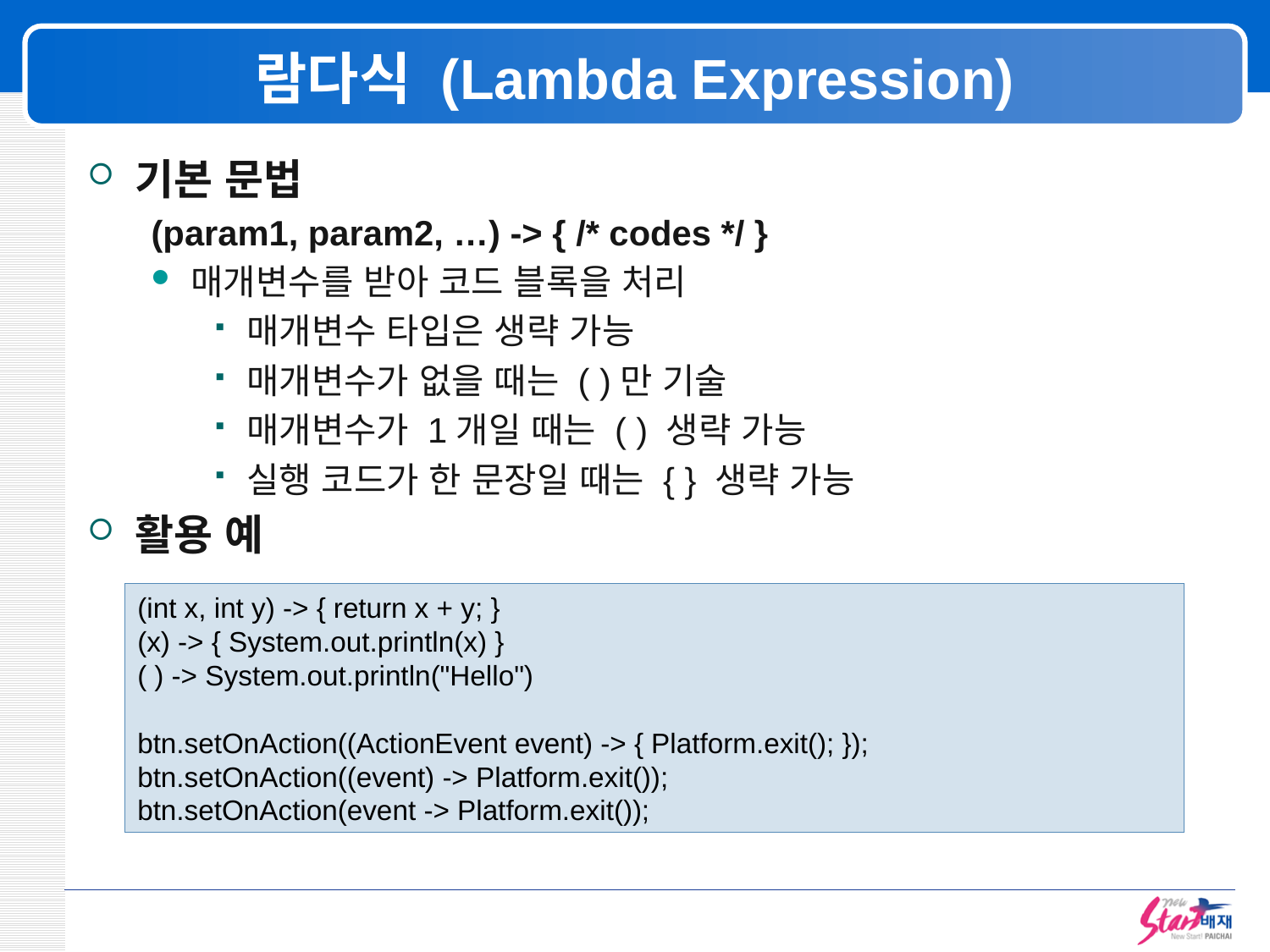

# 람다식 (Lambda Expression)
기본 문법
(param1, param2, …) -> { /* codes */ }
매개변수를 받아 코드 블록을 처리
매개변수 타입은 생략 가능
매개변수가 없을 때는 ( )만 기술
매개변수가 1개일 때는 ( ) 생략 가능
실행 코드가 한 문장일 때는 { } 생략 가능
활용 예
(int x, int y) -> { return x + y; }
(x) -> { System.out.println(x) }
( ) -> System.out.println("Hello")

btn.setOnAction((ActionEvent event) -> { Platform.exit(); });
btn.setOnAction((event) -> Platform.exit());
btn.setOnAction(event -> Platform.exit());